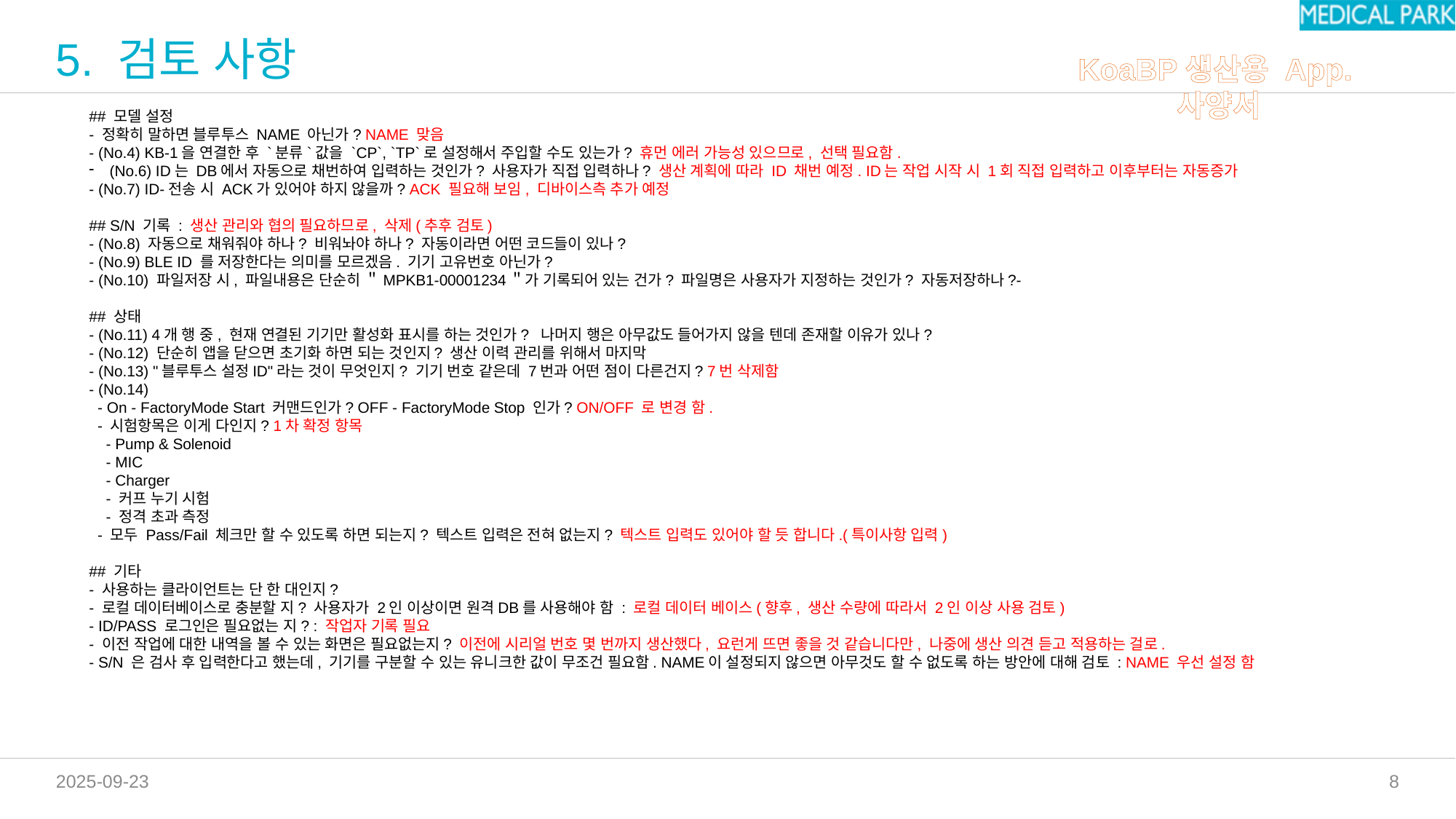

# 5. 검토 사항
## 모델 설정
- 정확히 말하면 블루투스 NAME 아닌가? NAME 맞음
- (No.4) KB-1을 연결한 후 `분류`값을 `CP`, `TP`로 설정해서 주입할 수도 있는가? 휴먼 에러 가능성 있으므로, 선택 필요함.
(No.6) ID는 DB에서 자동으로 채번하여 입력하는 것인가? 사용자가 직접 입력하나? 생산 계획에 따라 ID 채번 예정. ID는 작업 시작 시 1회 직접 입력하고 이후부터는 자동증가
- (No.7) ID-전송 시 ACK가 있어야 하지 않을까? ACK 필요해 보임, 디바이스측 추가 예정

## S/N 기록 : 생산 관리와 협의 필요하므로, 삭제(추후 검토)
- (No.8) 자동으로 채워줘야 하나? 비워놔야 하나? 자동이라면 어떤 코드들이 있나?
- (No.9) BLE ID 를 저장한다는 의미를 모르겠음. 기기 고유번호 아닌가?
- (No.10) 파일저장 시, 파일내용은 단순히 ＂MPKB1-00001234＂가 기록되어 있는 건가? 파일명은 사용자가 지정하는 것인가? 자동저장하나?-

## 상태
- (No.11) 4개 행 중, 현재 연결된 기기만 활성화 표시를 하는 것인가?  나머지 행은 아무값도 들어가지 않을 텐데 존재할 이유가 있나?
- (No.12) 단순히 앱을 닫으면 초기화 하면 되는 것인지? 생산 이력 관리를 위해서 마지막
- (No.13) "블루투스 설정ID"라는 것이 무엇인지? 기기 번호 같은데 7번과 어떤 점이 다른건지? 7번 삭제함
- (No.14)
  - On - FactoryMode Start 커맨드인가? OFF - FactoryMode Stop 인가? ON/OFF 로 변경 함.
  - 시험항목은 이게 다인지? 1차 확정 항목
    - Pump & Solenoid
    - MIC
    - Charger
    - 커프 누기 시험
    - 정격 초과 측정
  - 모두 Pass/Fail 체크만 할 수 있도록 하면 되는지? 텍스트 입력은 전혀 없는지? 텍스트 입력도 있어야 할 듯 합니다.(특이사항 입력)

## 기타
- 사용하는 클라이언트는 단 한 대인지?
- 로컬 데이터베이스로 충분할 지? 사용자가 2인 이상이면 원격DB를 사용해야 함 : 로컬 데이터 베이스(향후, 생산 수량에 따라서 2인 이상 사용 검토)
- ID/PASS 로그인은 필요없는 지? : 작업자 기록 필요
- 이전 작업에 대한 내역을 볼 수 있는 화면은 필요없는지? 이전에 시리얼 번호 몇 번까지 생산했다, 요런게 뜨면 좋을 것 같습니다만, 나중에 생산 의견 듣고 적용하는 걸로.
- S/N 은 검사 후 입력한다고 했는데, 기기를 구분할 수 있는 유니크한 값이 무조건 필요함. NAME이 설정되지 않으면 아무것도 할 수 없도록 하는 방안에 대해 검토 : NAME 우선 설정 함
8
2025-09-23